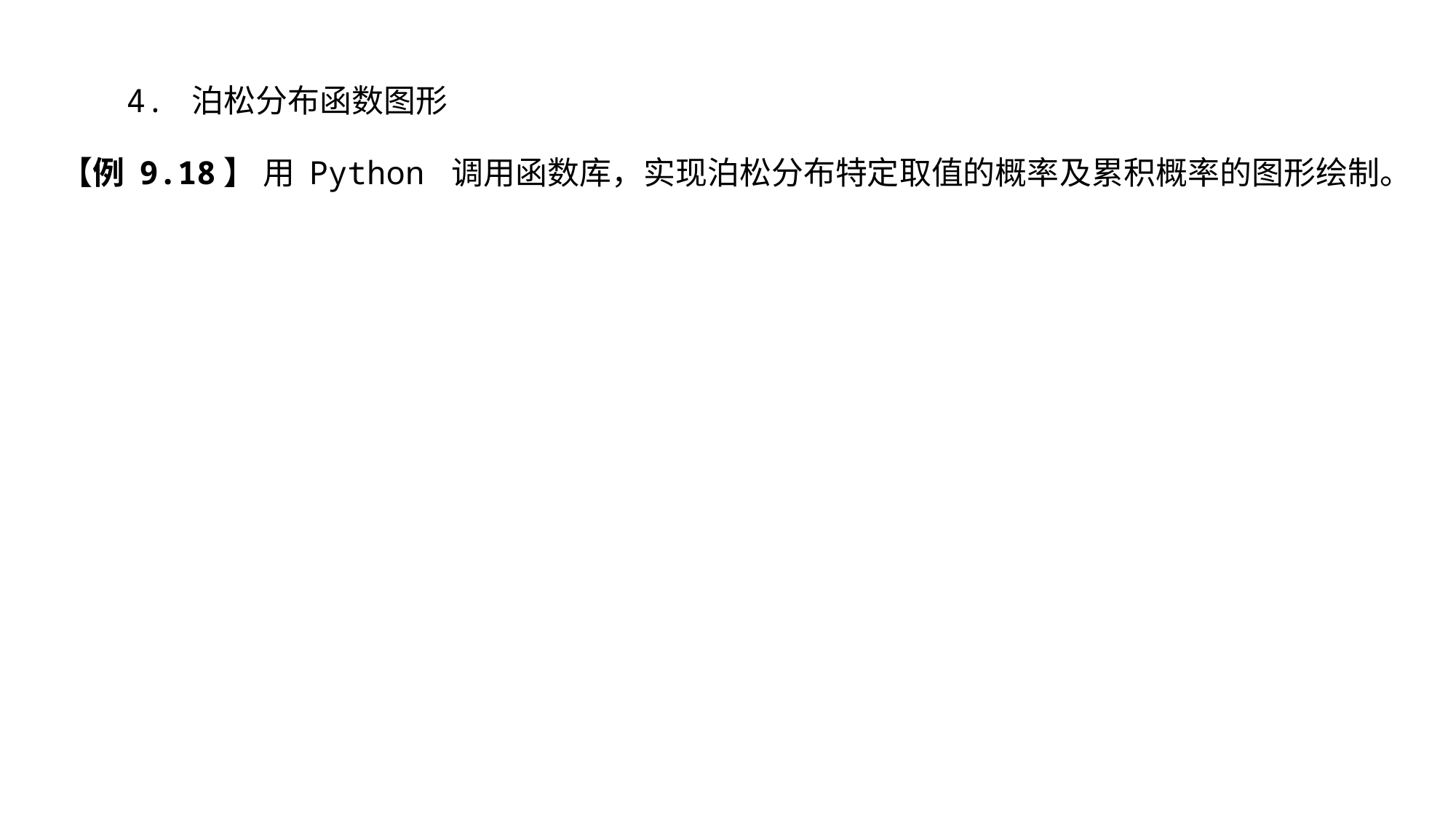

4. 泊松分布函数图形
【例 9.18】 用 Python 调用函数库，实现泊松分布特定取值的概率及累积概率的图形绘制。